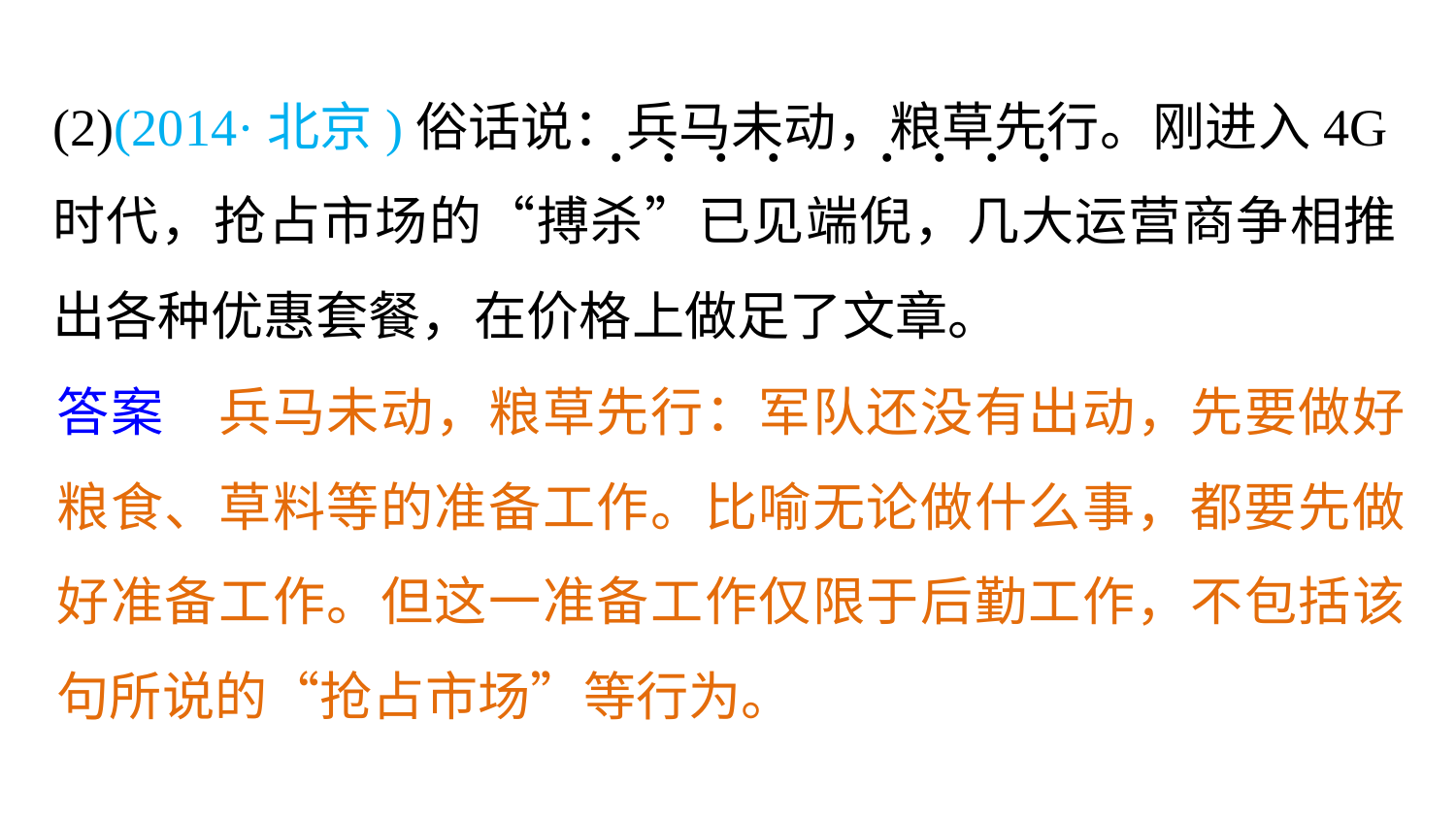

(2)(2014·北京)俗话说：兵马未动，粮草先行。刚进入4G时代，抢占市场的“搏杀”已见端倪，几大运营商争相推出各种优惠套餐，在价格上做足了文章。
.   .   .   .
.   .   .   .
答案　兵马未动，粮草先行：军队还没有出动，先要做好粮食、草料等的准备工作。比喻无论做什么事，都要先做好准备工作。但这一准备工作仅限于后勤工作，不包括该句所说的“抢占市场”等行为。